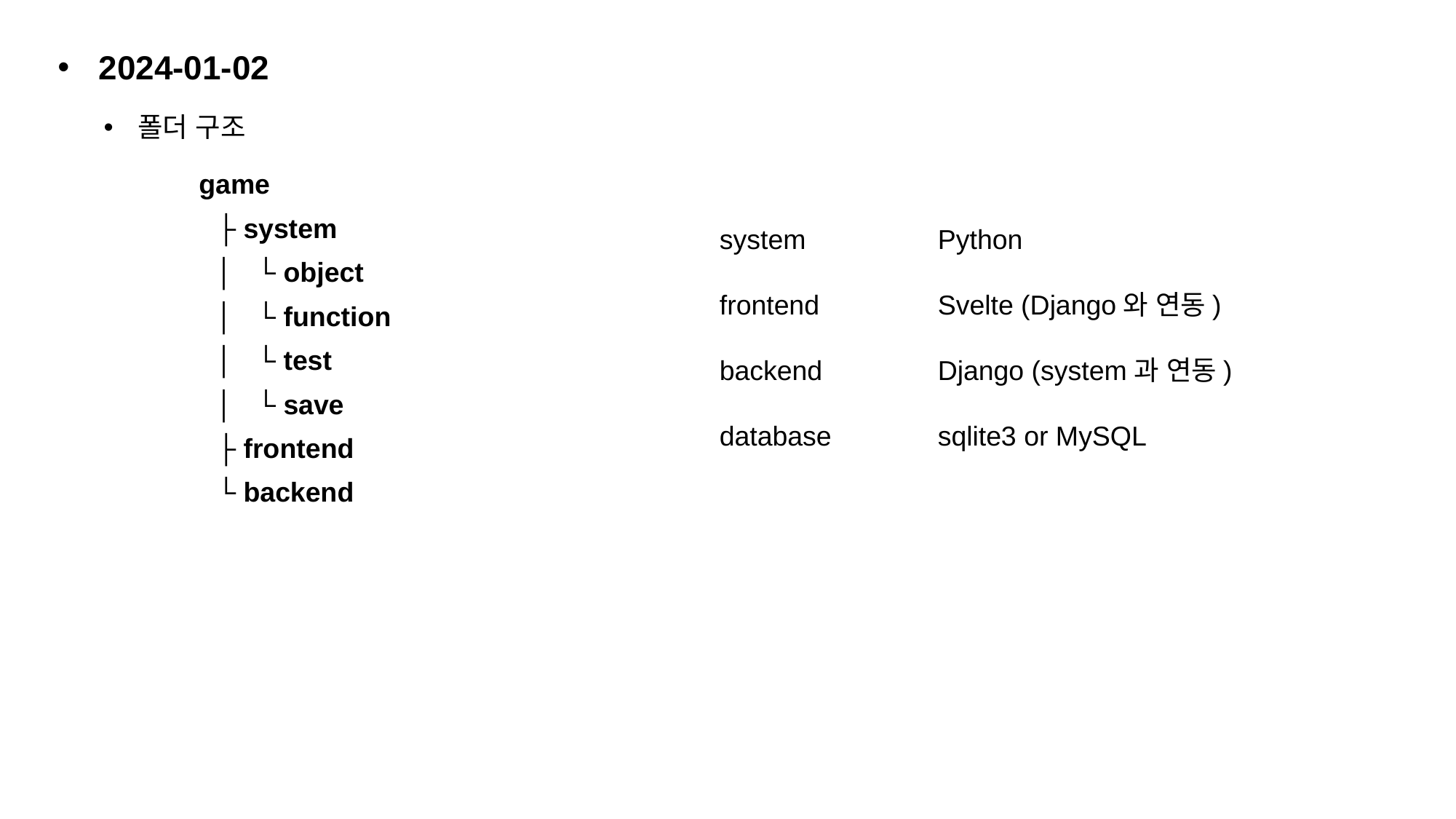

2024-01-02
폴더 구조
game
├ system
system		Python

frontend		Svelte (Django와 연동)

backend		Django (system과 연동)

database	sqlite3 or MySQL
│   └ object
│   └ function
│   └ test
│   └ save
├ frontend
└ backend